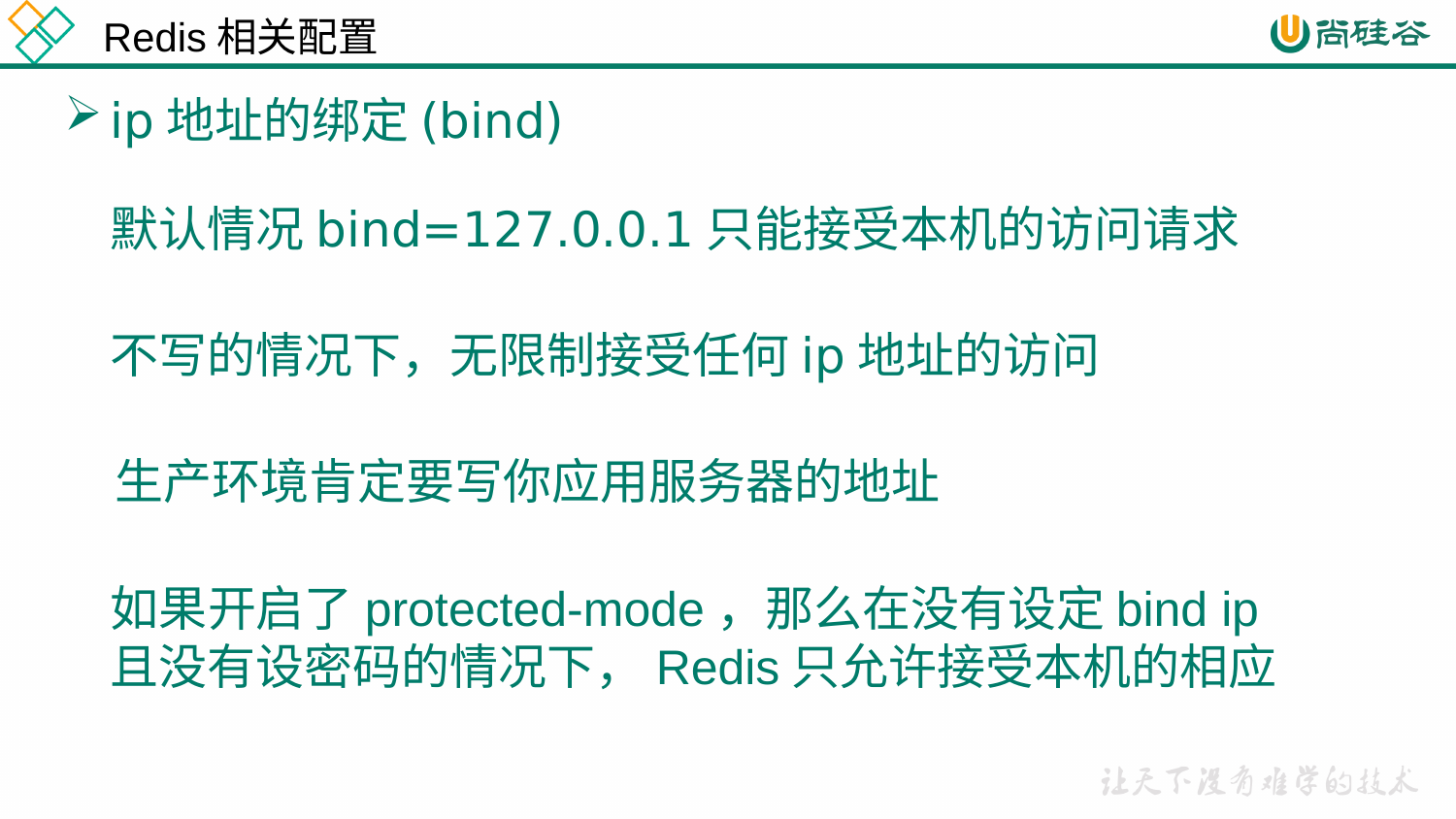

Redis相关配置
ip地址的绑定(bind)
默认情况bind=127.0.0.1只能接受本机的访问请求
不写的情况下，无限制接受任何ip地址的访问
生产环境肯定要写你应用服务器的地址
如果开启了protected-mode，那么在没有设定bind ip且没有设密码的情况下，Redis只允许接受本机的相应